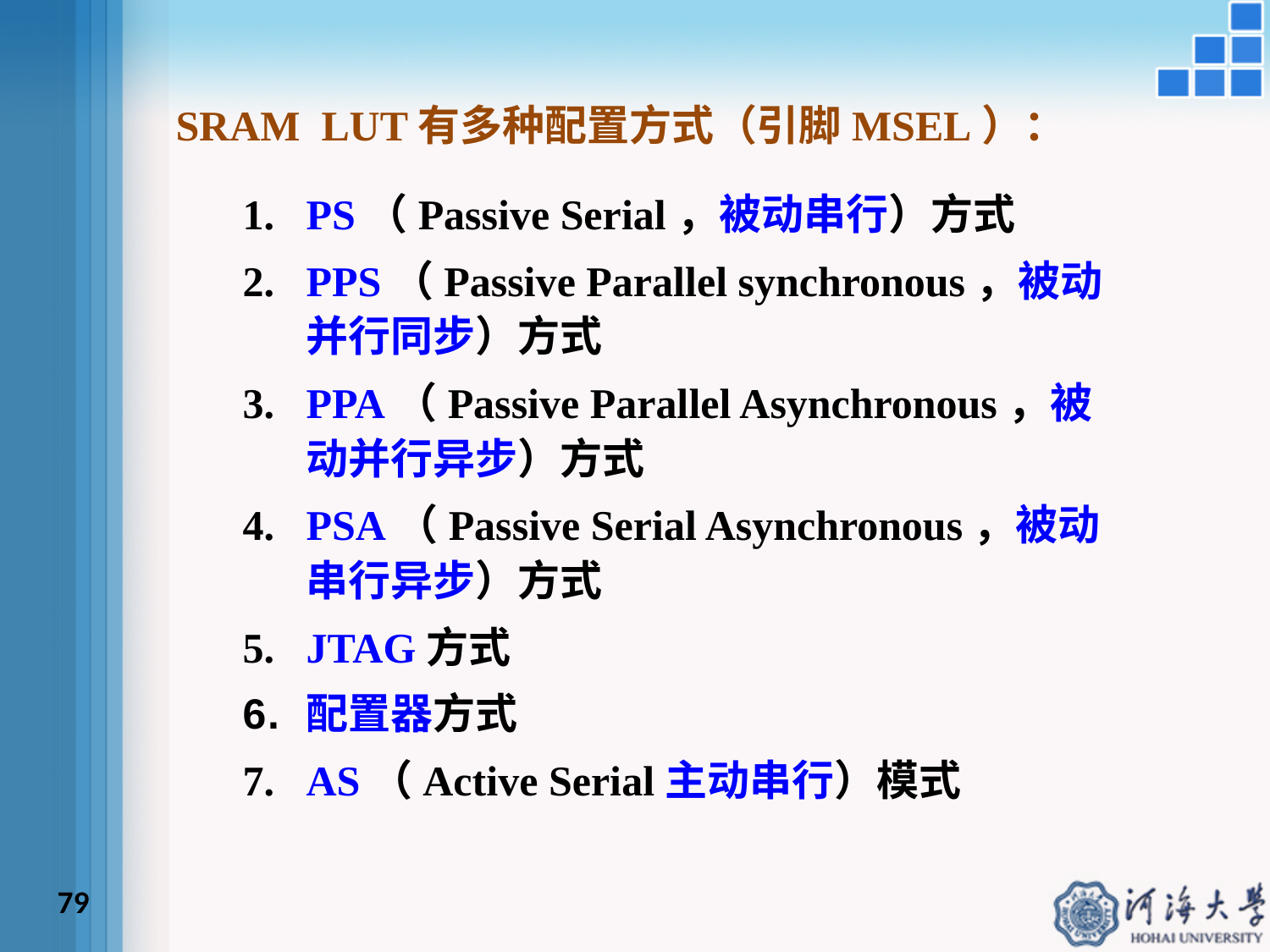

SRAM  LUT有多种配置方式（引脚MSEL）：
PS（Passive Serial，被动串行）方式
PPS（Passive Parallel synchronous，被动并行同步）方式
PPA（Passive Parallel Asynchronous，被动并行异步）方式
PSA（Passive Serial Asynchronous，被动串行异步）方式
JTAG方式
配置器方式
AS（Active Serial主动串行）模式
79